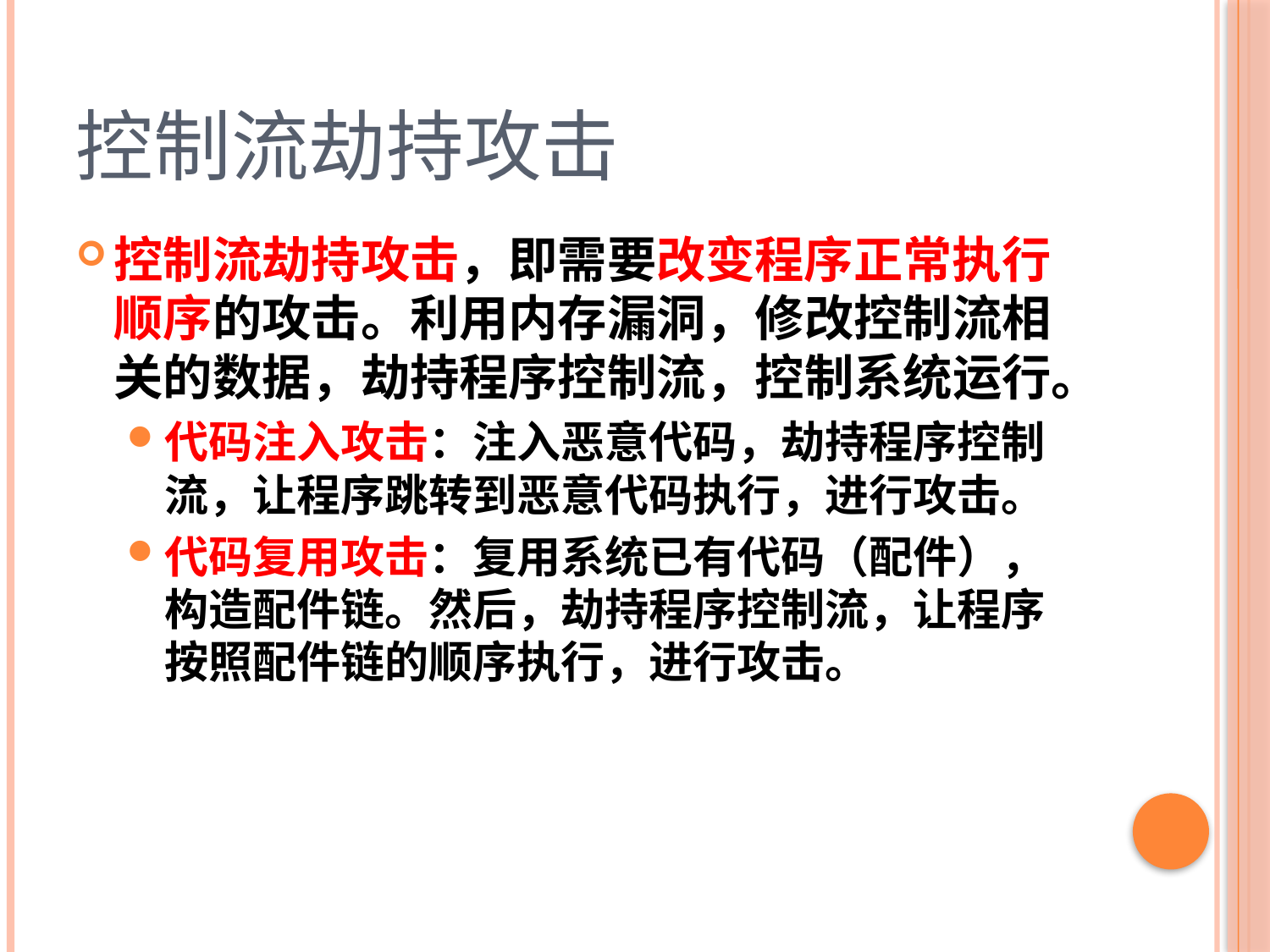

# 控制流劫持攻击
控制流劫持攻击，即需要改变程序正常执行顺序的攻击。利用内存漏洞，修改控制流相关的数据，劫持程序控制流，控制系统运行。
代码注入攻击：注入恶意代码，劫持程序控制流，让程序跳转到恶意代码执行，进行攻击。
代码复用攻击：复用系统已有代码（配件），构造配件链。然后，劫持程序控制流，让程序按照配件链的顺序执行，进行攻击。